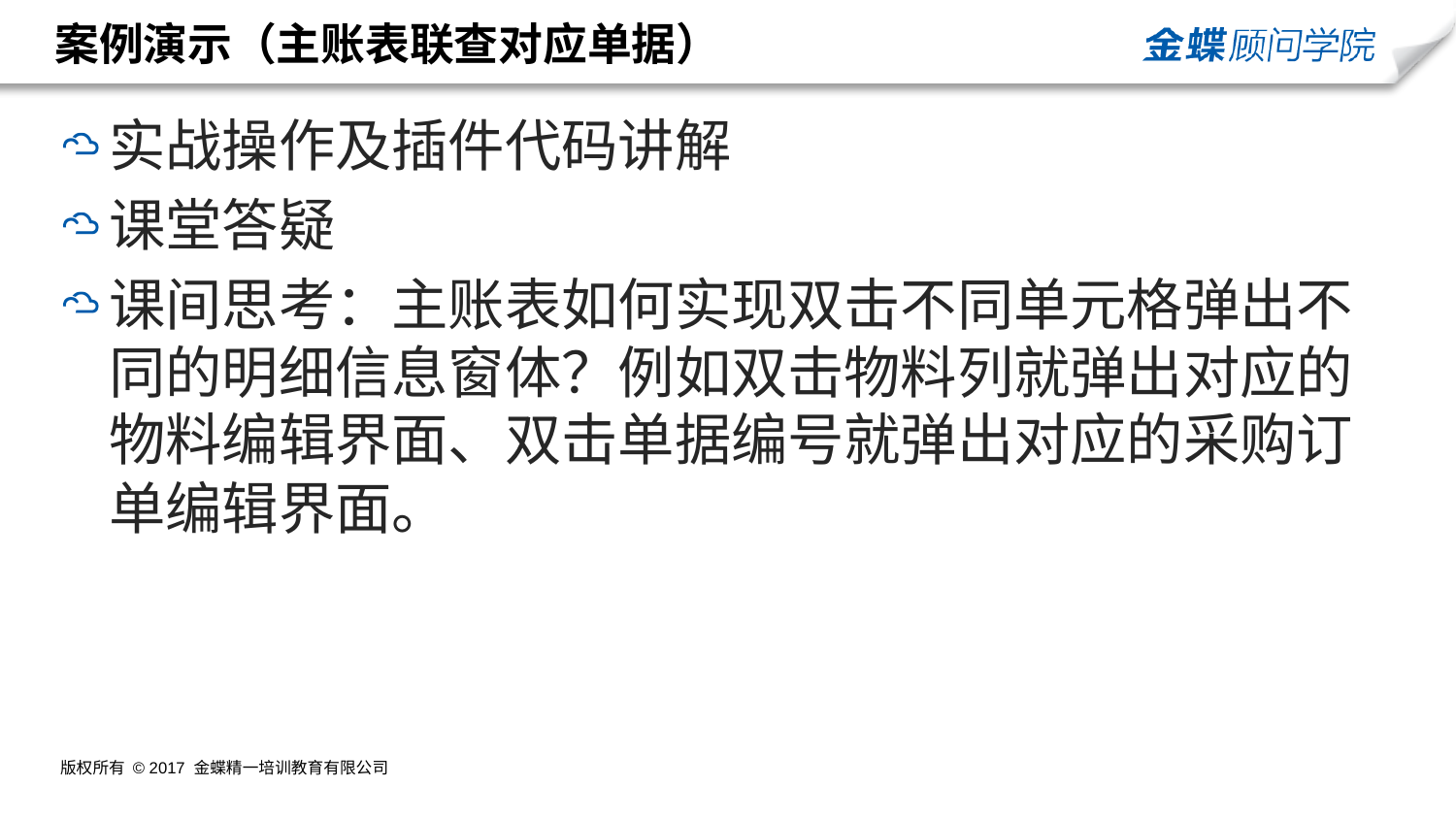

# 案例演示（主账表联查对应单据）
实战操作及插件代码讲解
课堂答疑
课间思考：主账表如何实现双击不同单元格弹出不同的明细信息窗体？例如双击物料列就弹出对应的物料编辑界面、双击单据编号就弹出对应的采购订单编辑界面。